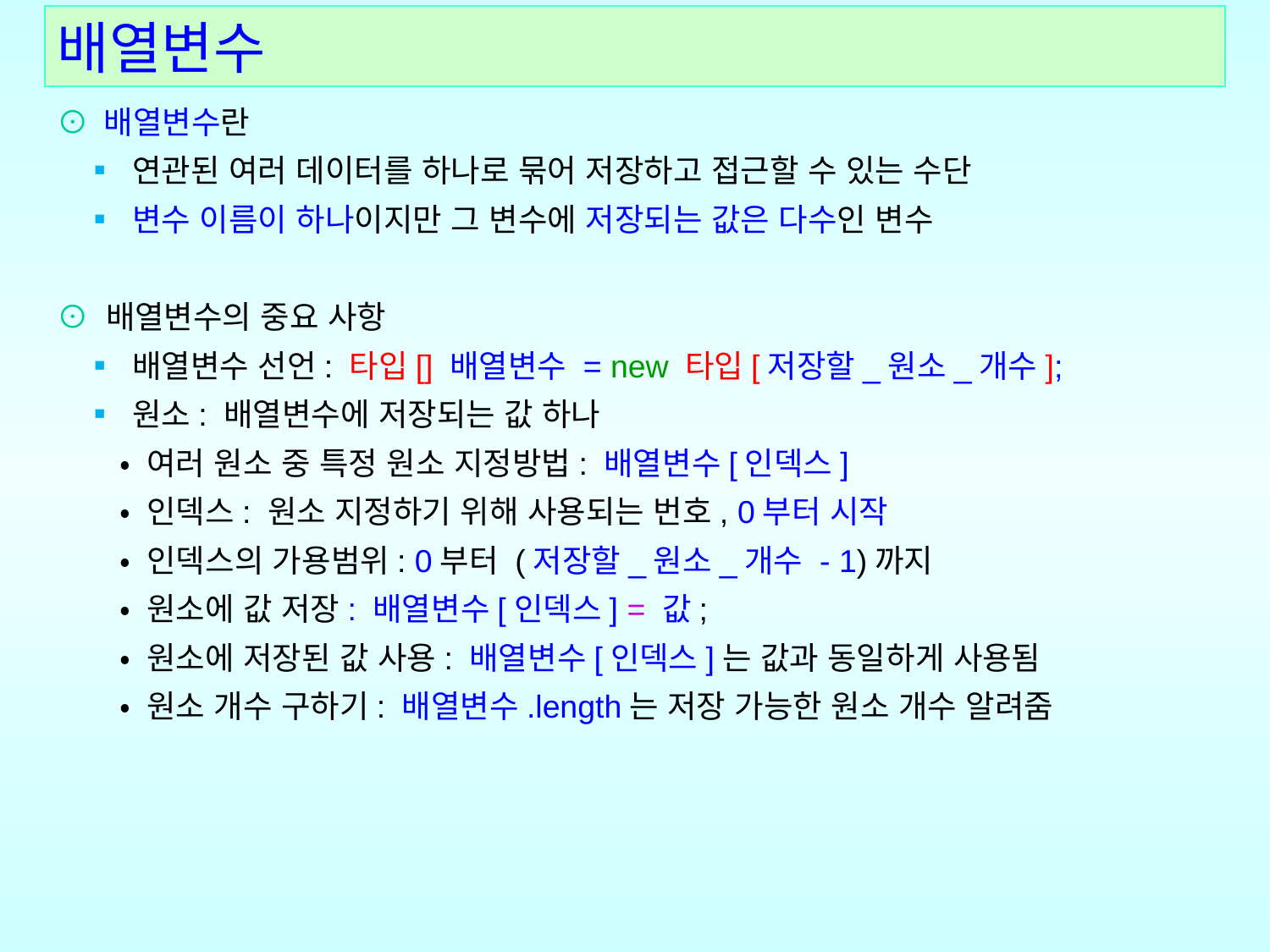

배열변수
⊙ 배열변수란
   ▪ 연관된 여러 데이터를 하나로 묶어 저장하고 접근할 수 있는 수단
   ▪ 변수 이름이 하나이지만 그 변수에 저장되는 값은 다수인 변수

⊙ 배열변수의 중요 사항
   ▪ 배열변수 선언: 타입[] 배열변수 = new 타입[저장할_원소_개수];
   ▪ 원소: 배열변수에 저장되는 값 하나
       • 여러 원소 중 특정 원소 지정방법: 배열변수[인덱스]
       • 인덱스: 원소 지정하기 위해 사용되는 번호, 0부터 시작
       • 인덱스의 가용범위: 0부터 (저장할_원소_개수 - 1)까지
       • 원소에 값 저장: 배열변수[인덱스] = 값;
       • 원소에 저장된 값 사용: 배열변수[인덱스]는 값과 동일하게 사용됨
       • 원소 개수 구하기: 배열변수.length는 저장 가능한 원소 개수 알려줌